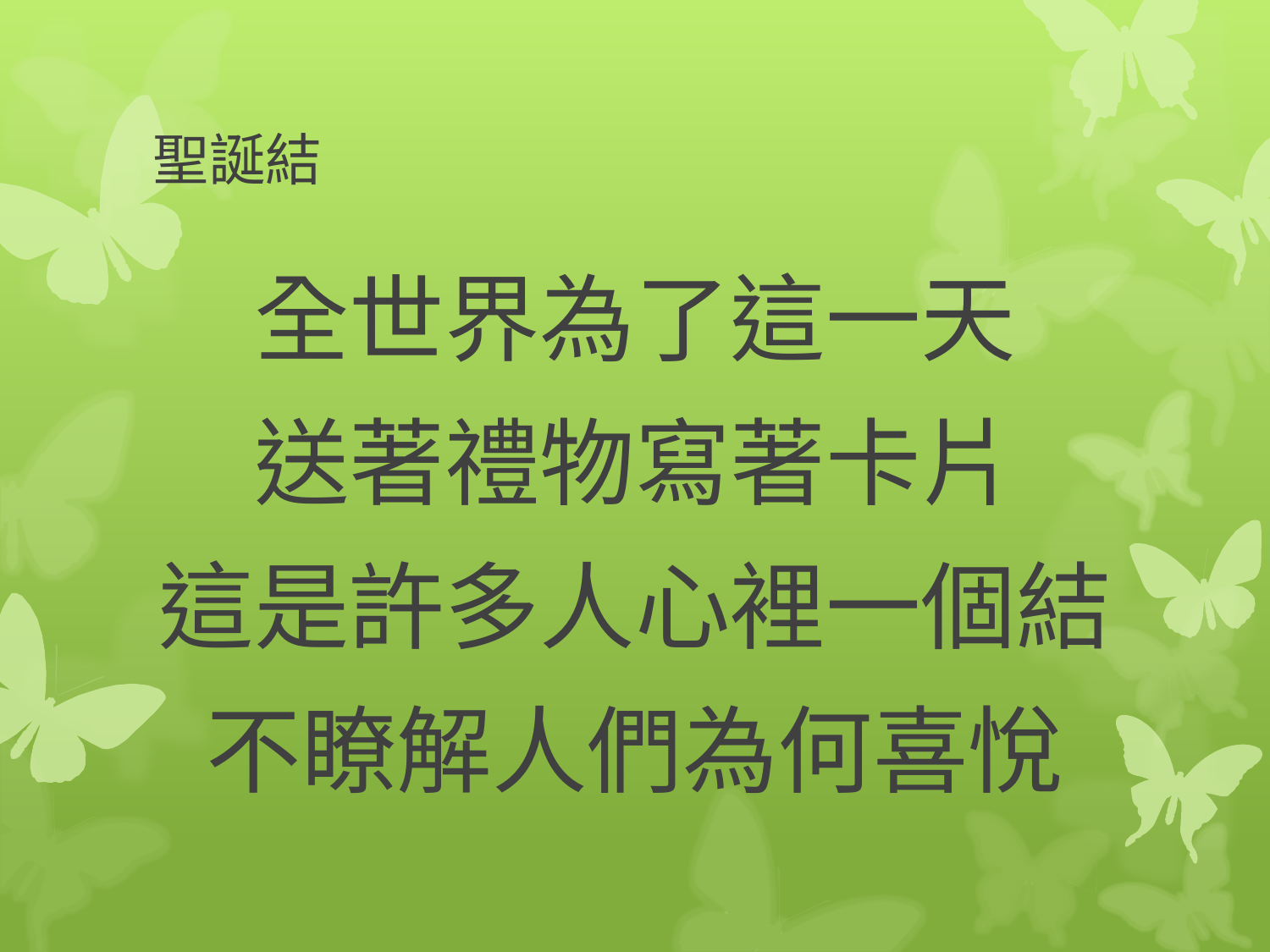

# 聖誕結
全世界為了這一天
送著禮物寫著卡片
這是許多人心裡一個結
不瞭解人們為何喜悅